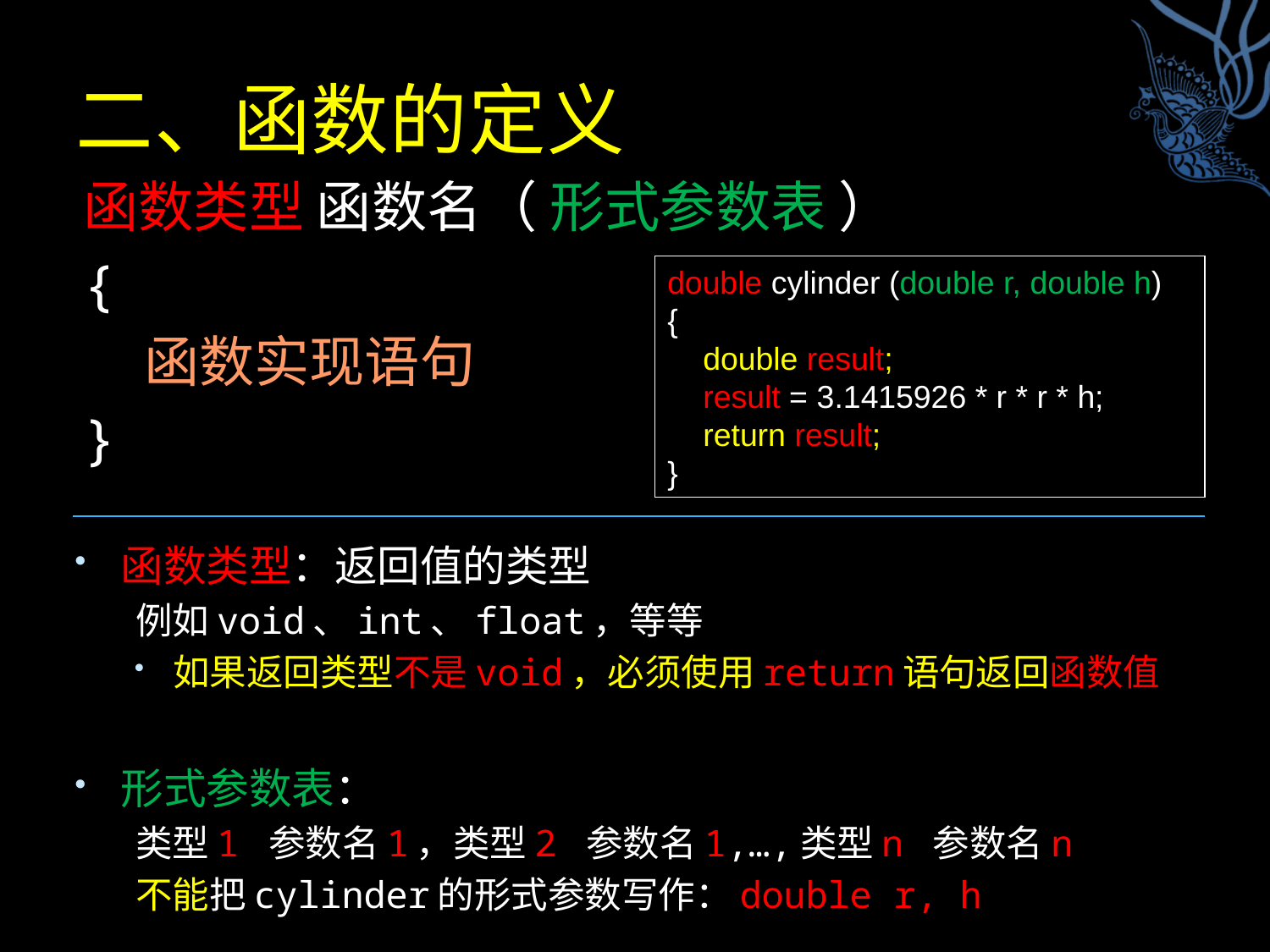

# 二、函数的定义
函数类型 函数名（ 形式参数表 ）
{
    函数实现语句
}

函数类型：返回值的类型
例如void、int、float，等等
如果返回类型不是void，必须使用return语句返回函数值

形式参数表：
类型1 参数名1，类型2 参数名1,…,类型n 参数名n
不能把cylinder的形式参数写作：double r, h

double cylinder (double r, double h)
{
    double result;
    result = 3.1415926 * r * r * h;
    return result;
}